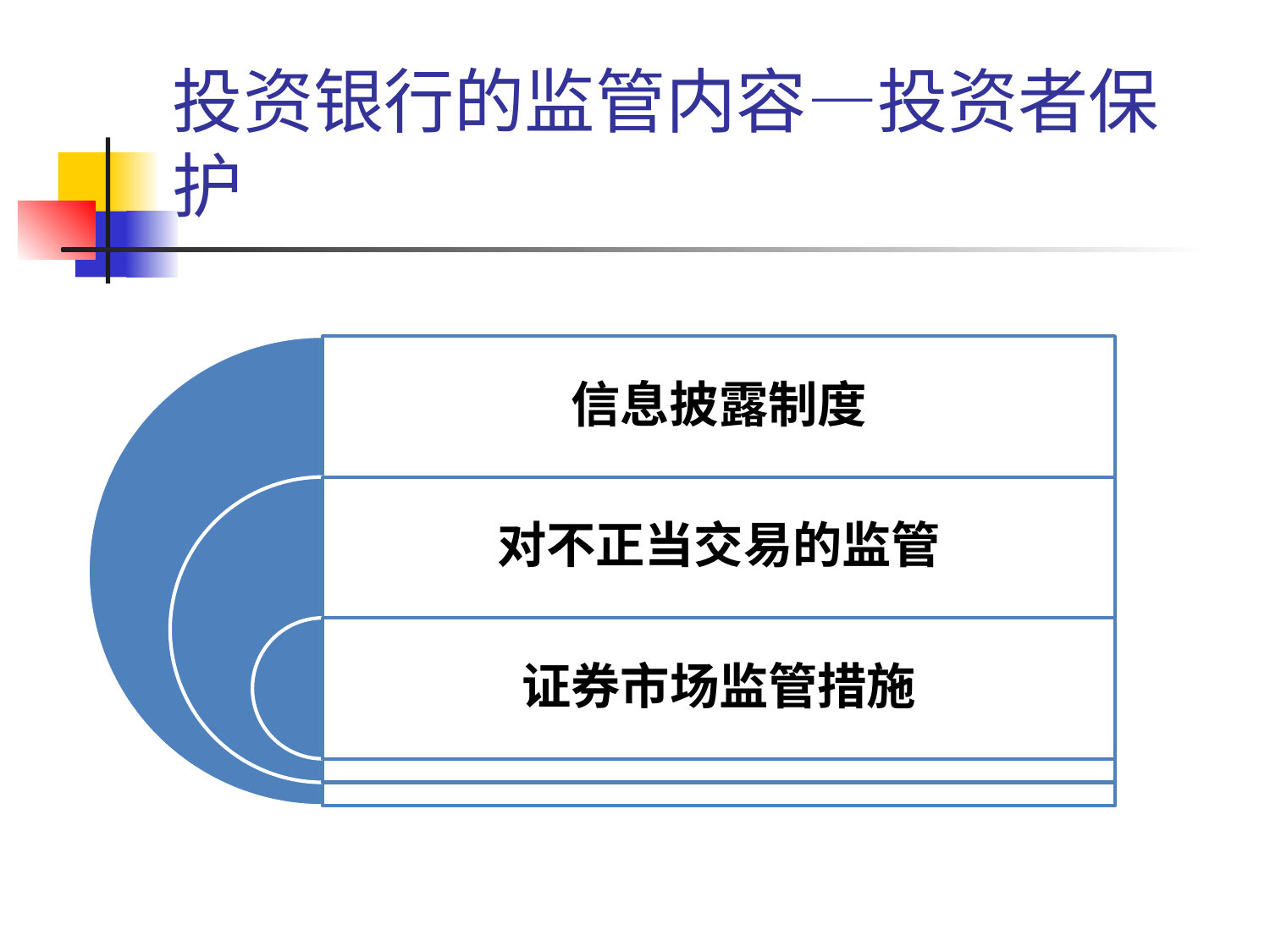

# 投资银行的监管内容—投资者保护
信息披露制度
对不正当交易的监管
证券市场监管措施